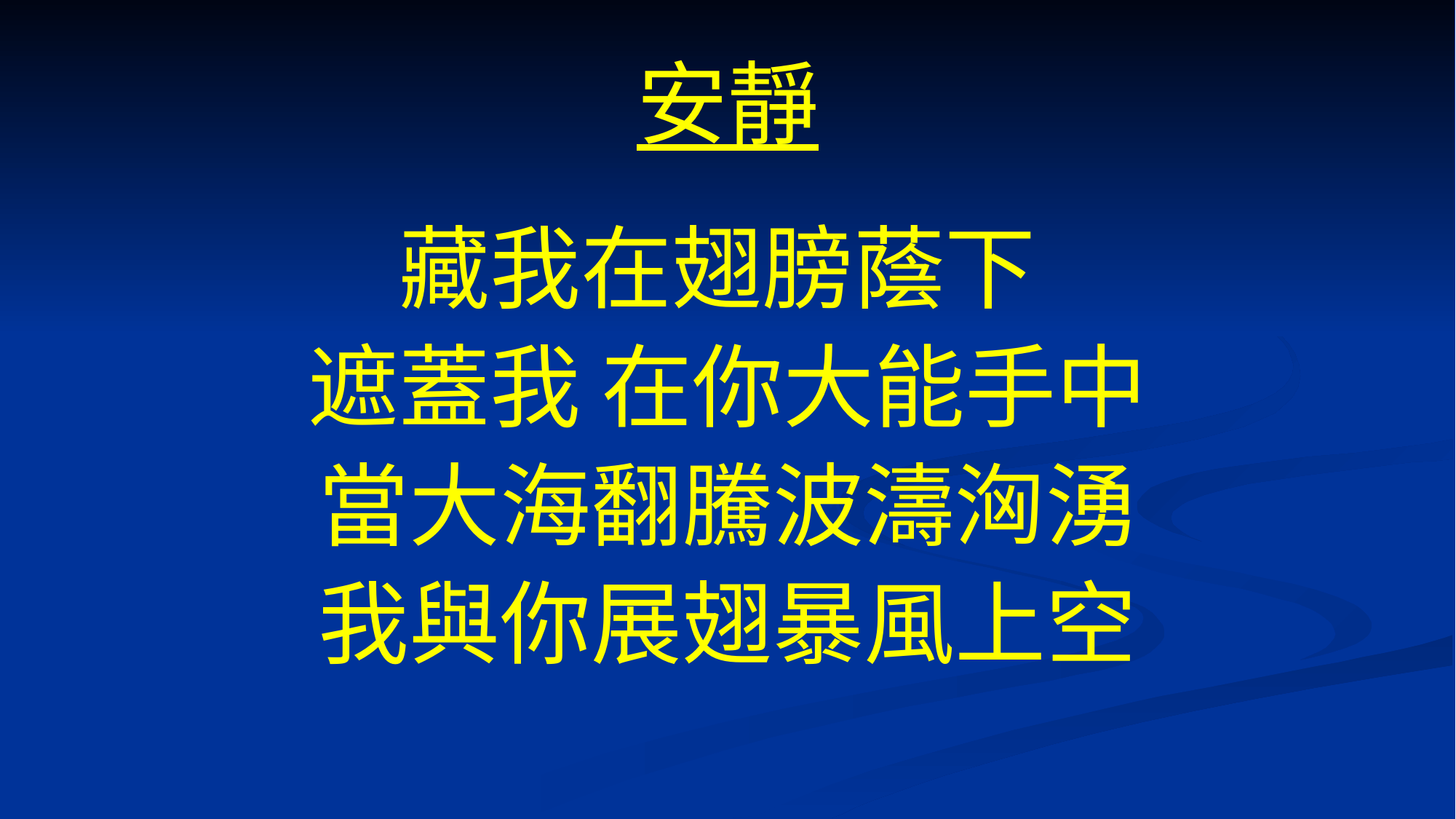

# 安靜
藏我在翅膀蔭下
遮蓋我 在你大能手中
當大海翻騰波濤洶湧
我與你展翅暴風上空